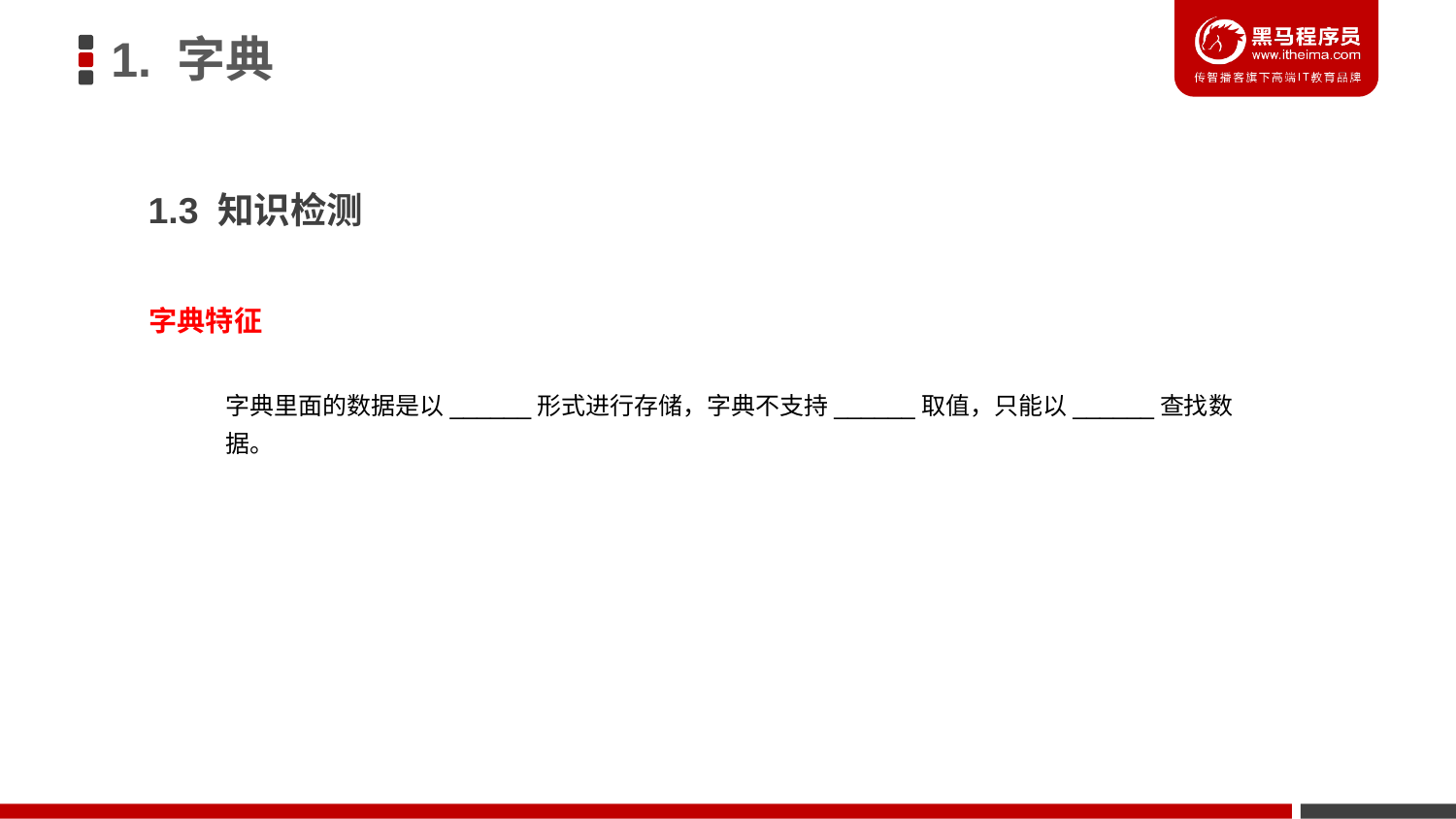

1. 字典
1.3 知识检测
字典特征
字典里面的数据是以______形式进行存储，字典不支持______取值，只能以______查找数据。